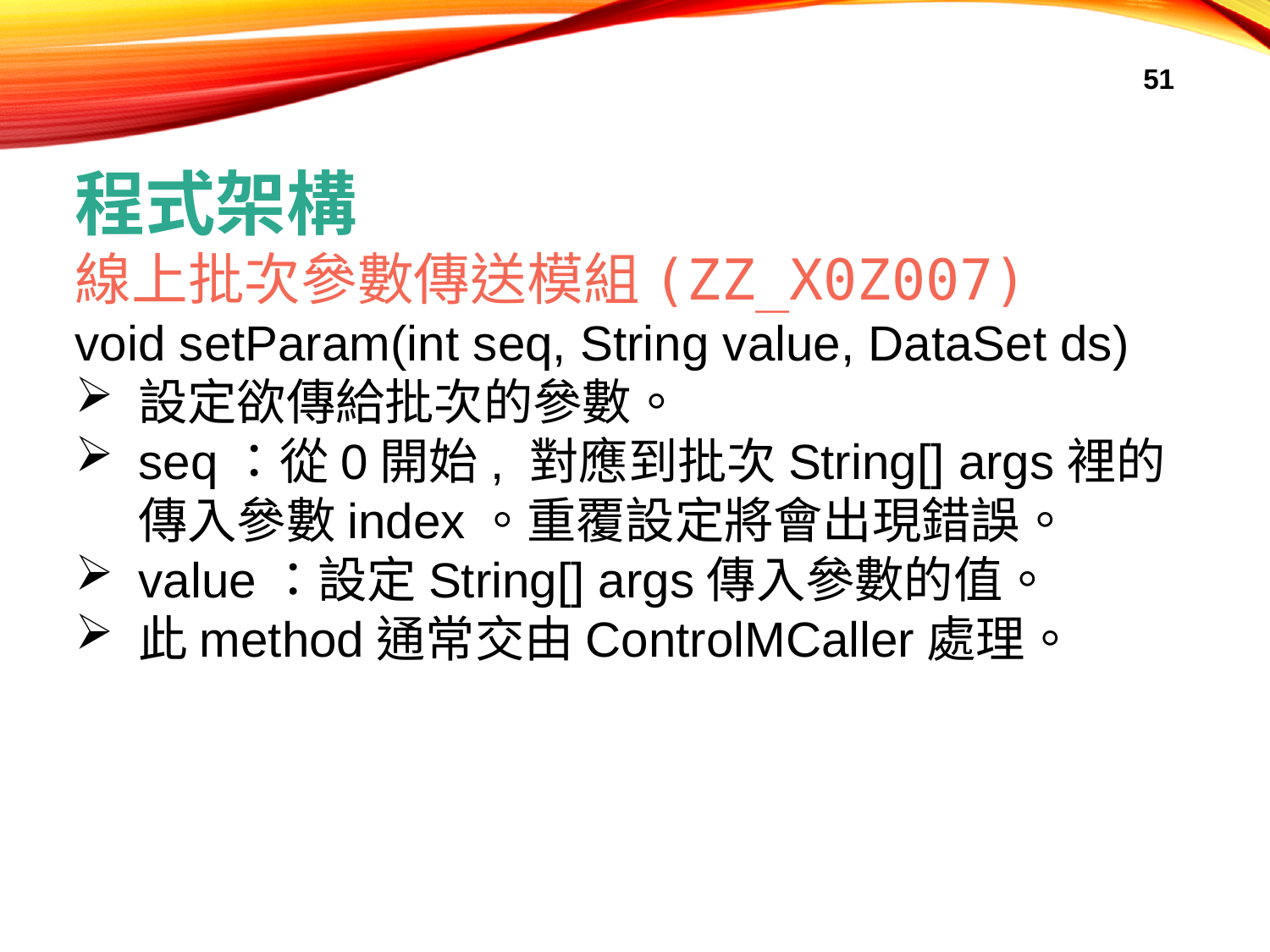

51
程式架構
線上批次參數傳送模組(ZZ_X0Z007)
void setParam(int seq, String value, DataSet ds)
設定欲傳給批次的參數。
seq：從0開始, 對應到批次String[] args裡的傳入參數index。重覆設定將會出現錯誤。
value：設定String[] args傳入參數的值。
此method通常交由ControlMCaller處理。